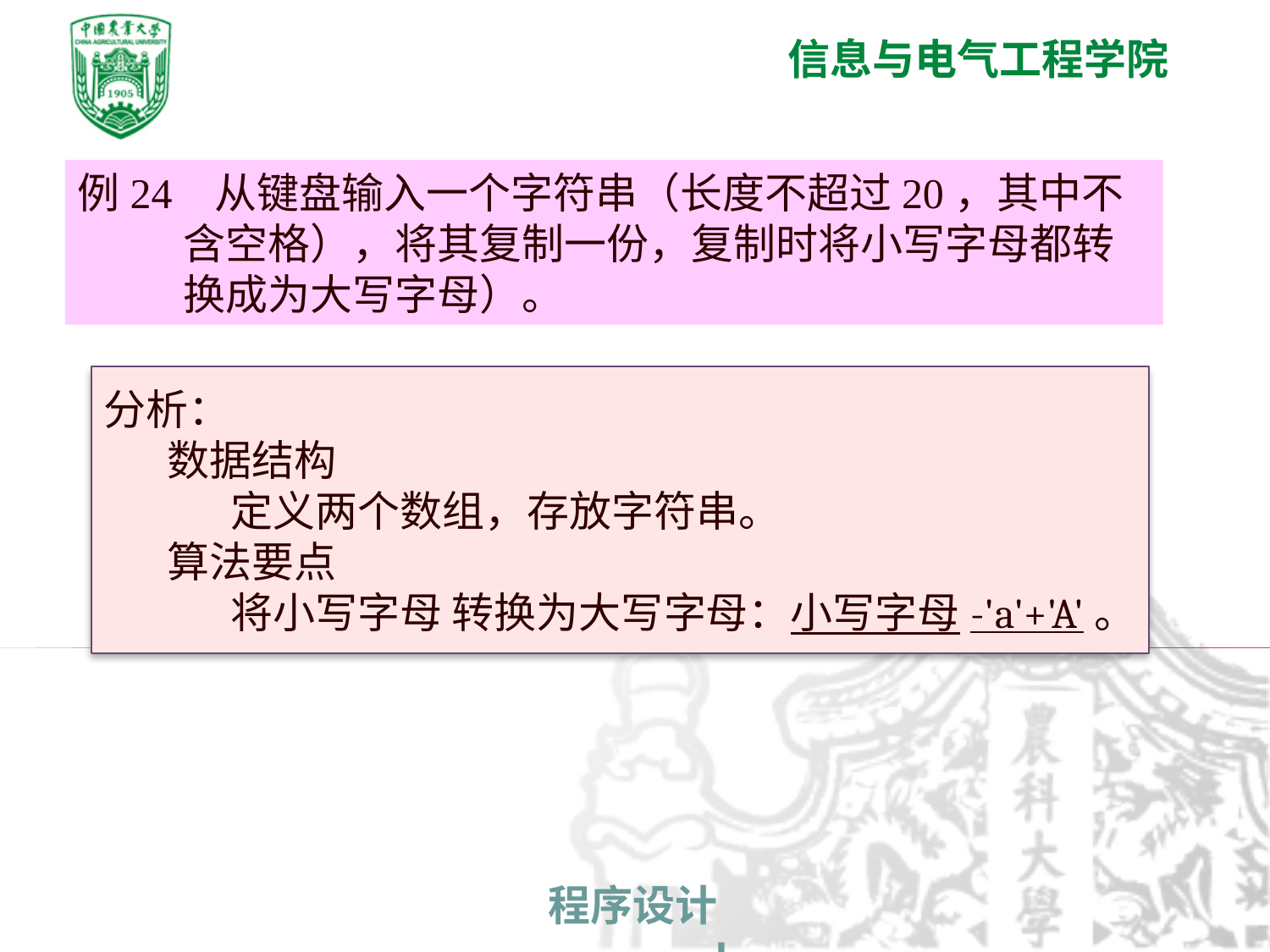

例24   从键盘输入一个字符串（长度不超过20，其中不含空格），将其复制一份，复制时将小写字母都转换成为大写字母）。
分析：
数据结构
定义两个数组，存放字符串。
算法要点
将小写字母 转换为大写字母：小写字母-'a'+'A'。